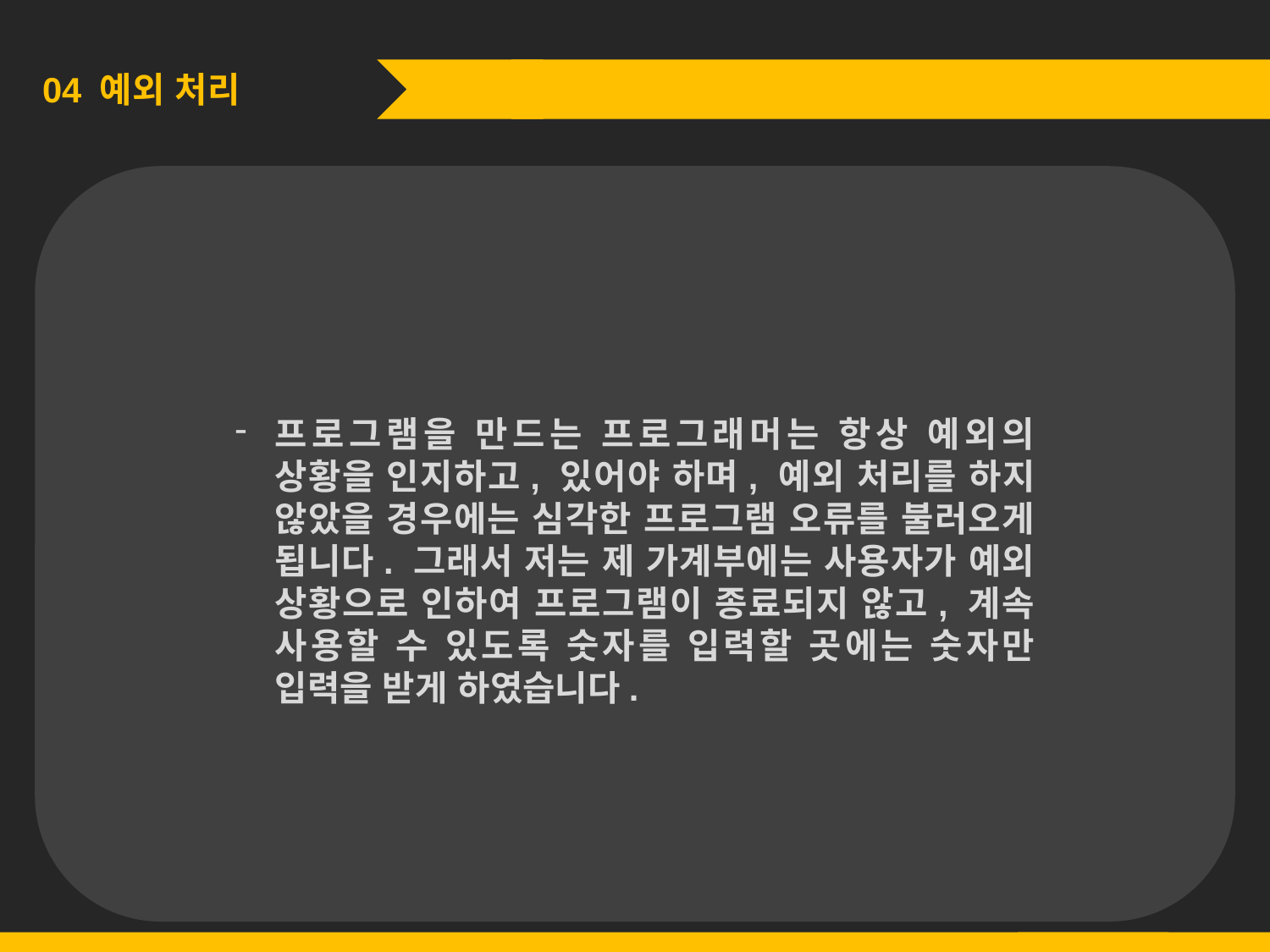

04 예외 처리

프로그램을 만드는 프로그래머는 항상 예외의 상황을 인지하고, 있어야 하며, 예외 처리를 하지 않았을 경우에는 심각한 프로그램 오류를 불러오게 됩니다. 그래서 저는 제 가계부에는 사용자가 예외 상황으로 인하여 프로그램이 종료되지 않고, 계속 사용할 수 있도록 숫자를 입력할 곳에는 숫자만 입력을 받게 하였습니다.